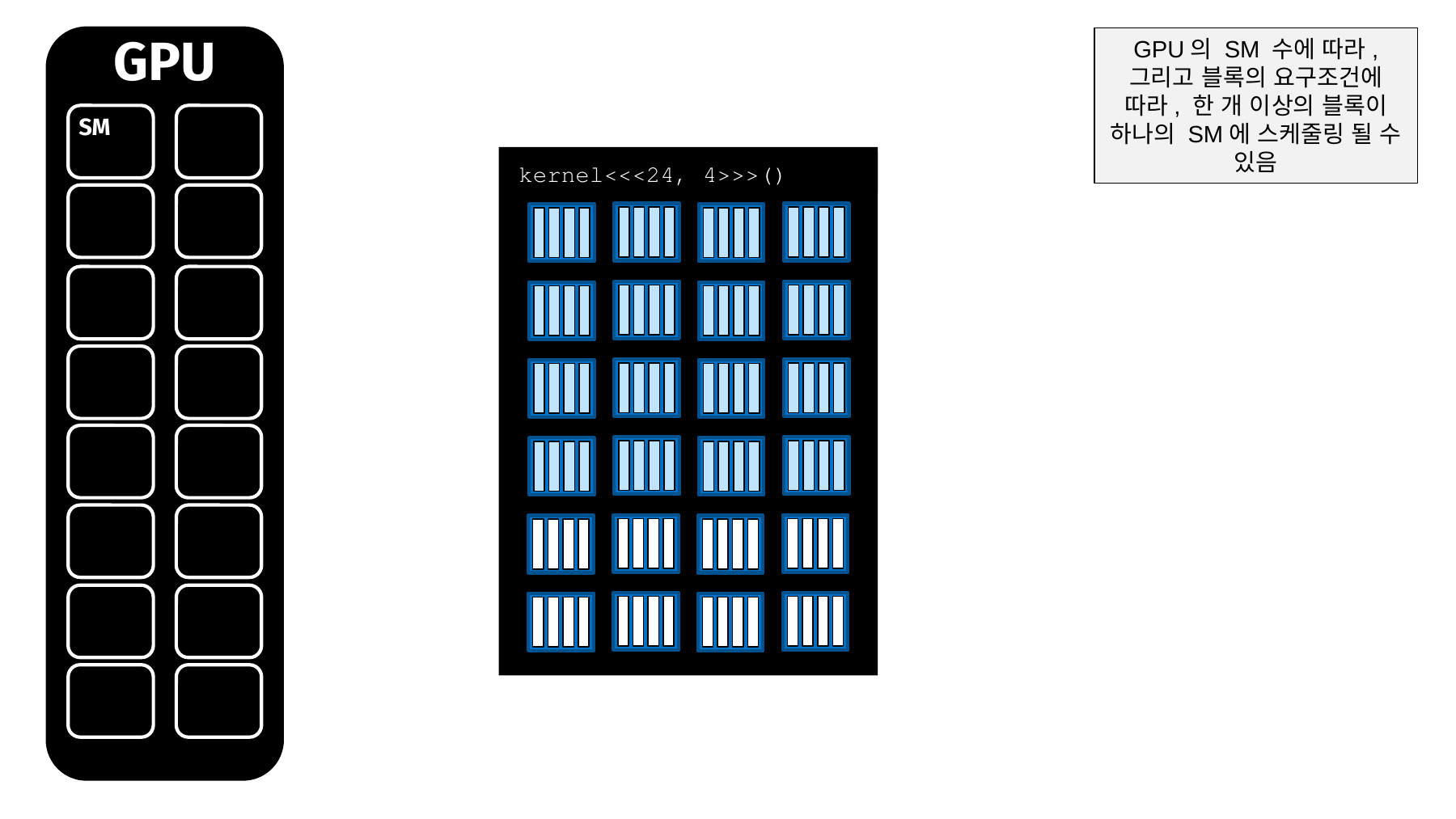

GPU

GPU의 SM 수에 따라, 그리고 블록의 요구조건에 따라, 한 개 이상의 블록이 하나의 SM에 스케줄링 될 수 있음

SM

kernel<<<24, 4>>>()